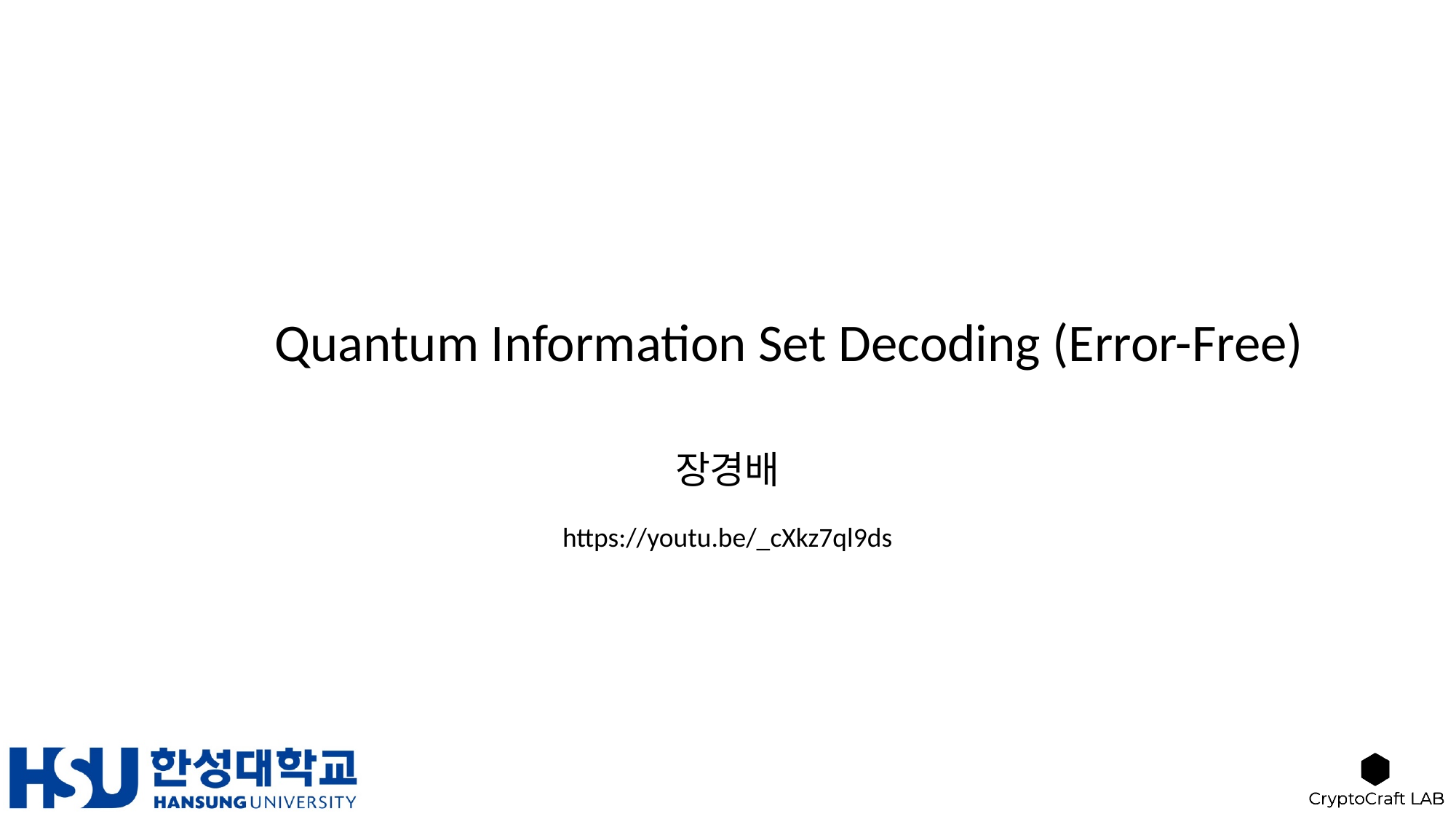

Quantum Information Set Decoding (Error-Free)
장경배
https://youtu.be/_cXkz7ql9ds